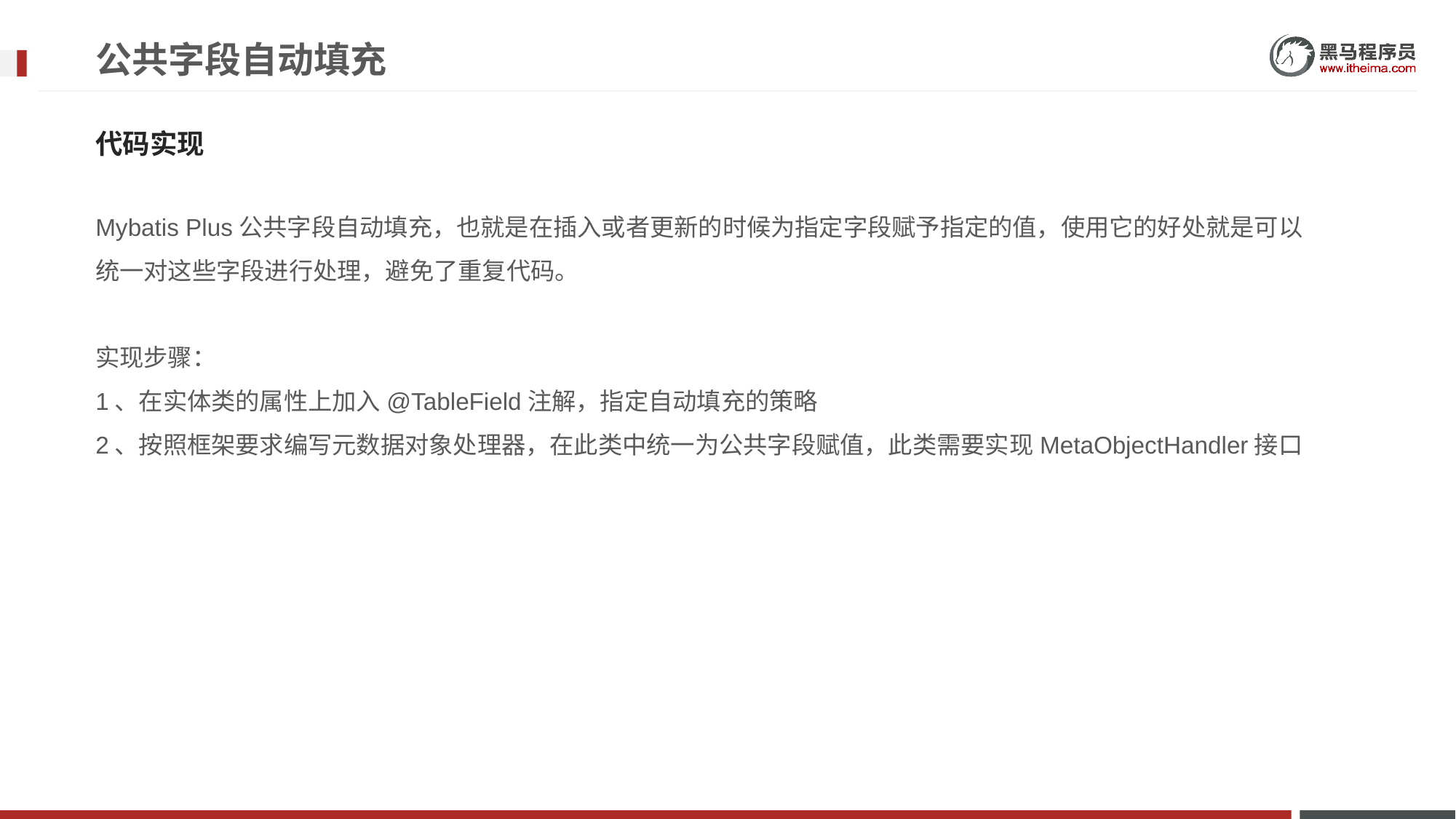

# 公共字段自动填充
代码实现
Mybatis Plus公共字段自动填充，也就是在插入或者更新的时候为指定字段赋予指定的值，使用它的好处就是可以统一对这些字段进行处理，避免了重复代码。

实现步骤：
1、在实体类的属性上加入@TableField注解，指定自动填充的策略
2、按照框架要求编写元数据对象处理器，在此类中统一为公共字段赋值，此类需要实现MetaObjectHandler接口